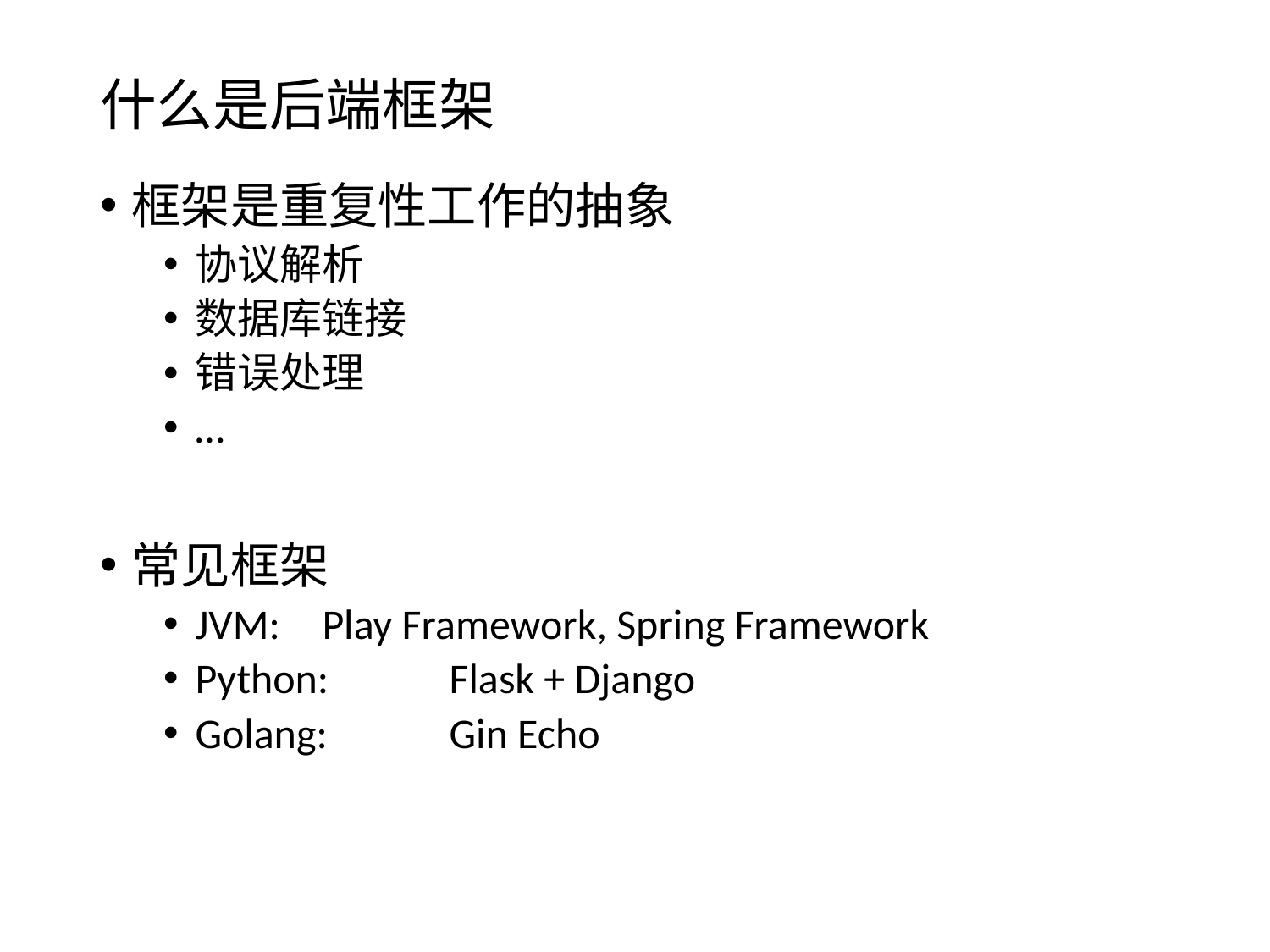

# 什么是后端框架
框架是重复性工作的抽象
协议解析
数据库链接
错误处理
…

常见框架
JVM: 	Play Framework, Spring Framework
Python: 	Flask + Django
Golang: 	Gin Echo